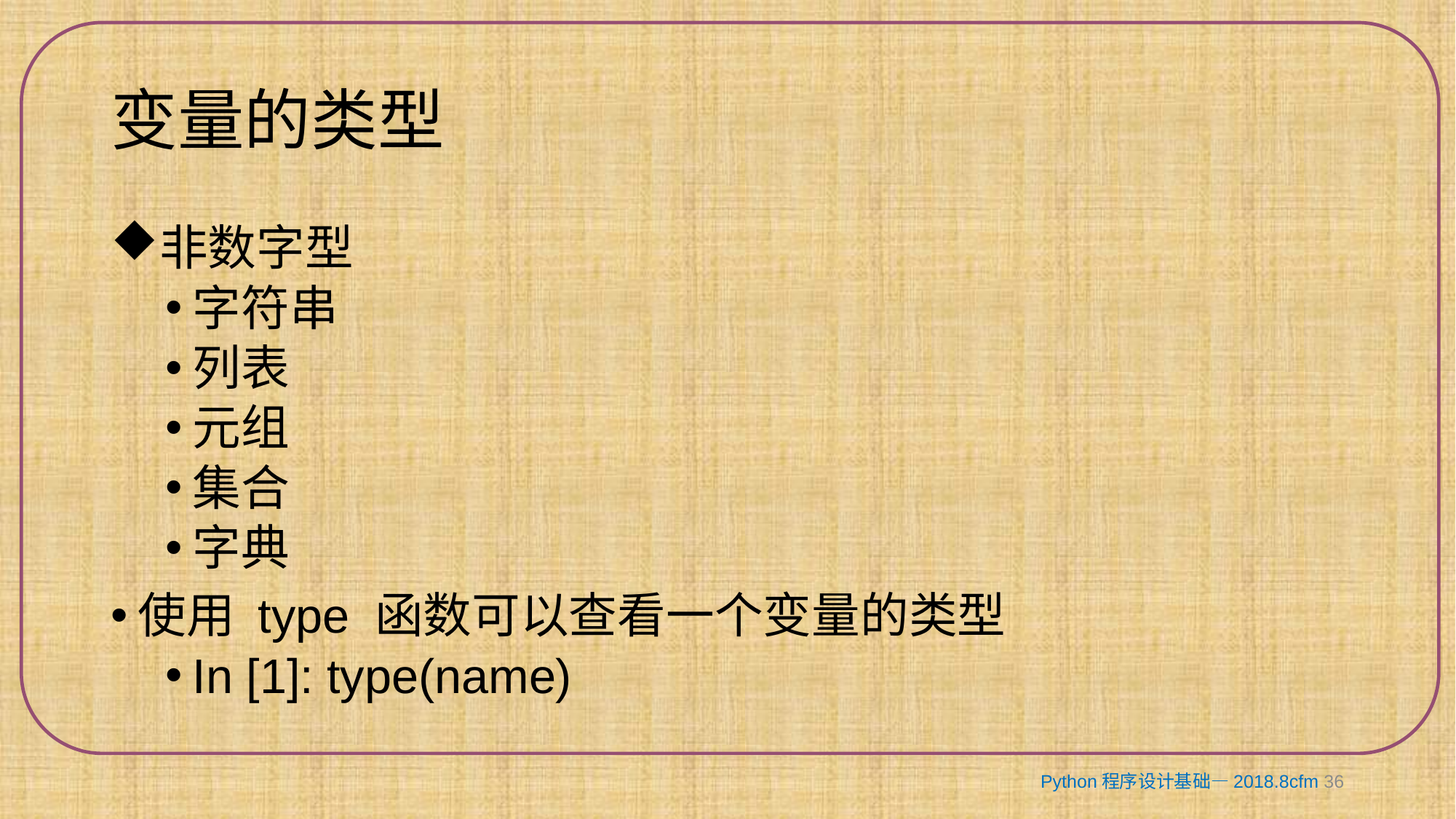

# 变量的类型
非数字型
字符串
列表
元组
集合
字典
使用 type 函数可以查看一个变量的类型
In [1]: type(name)

Python程序设计基础—2018.8cfm 36